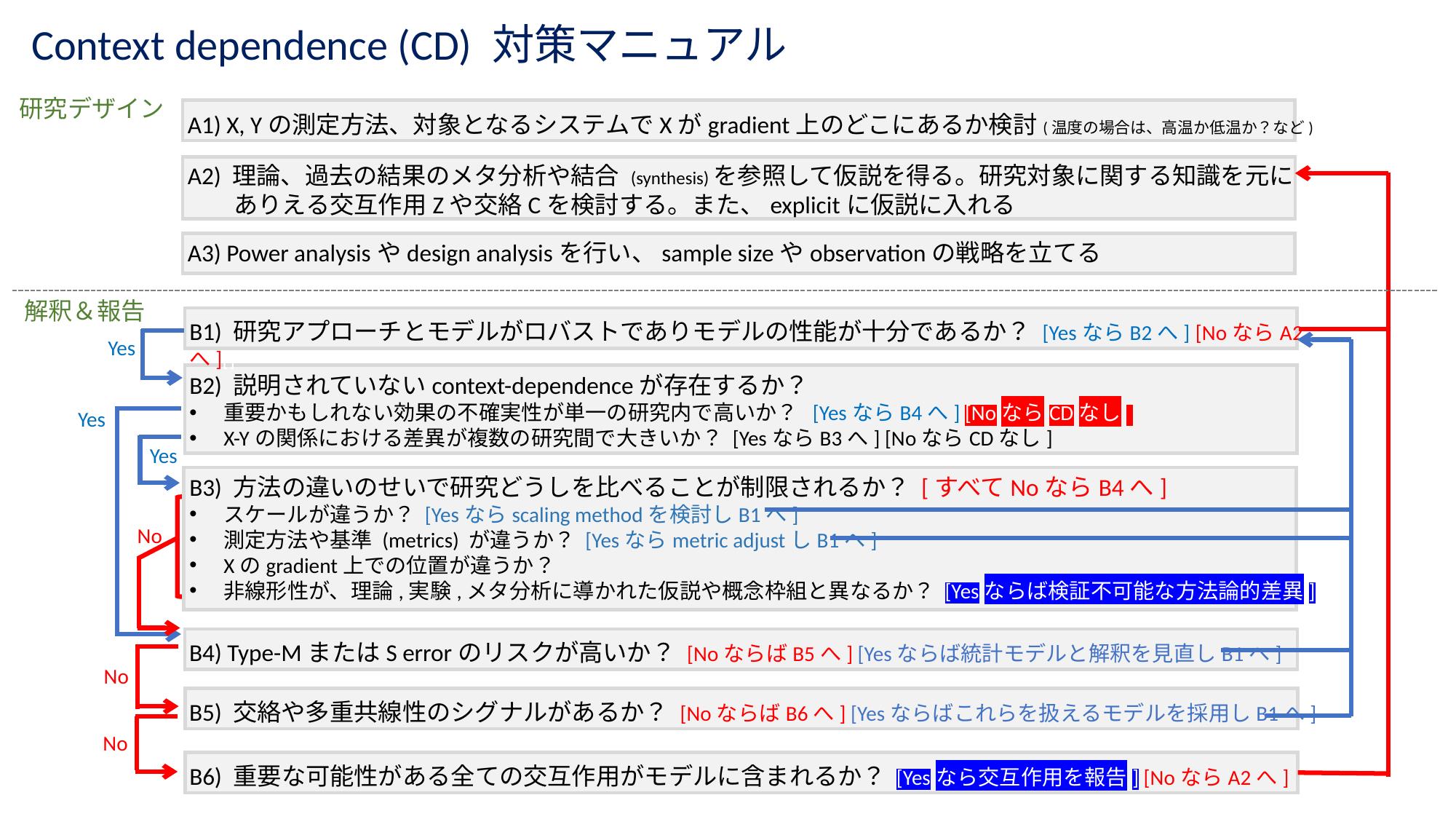

Context dependence (CD) 対策マニュアル
研究デザイン

A1) X, Yの測定方法、対象となるシステムでXがgradient上のどこにあるか検討(温度の場合は、高温か低温か？など)

A2) 理論、過去の結果のメタ分析や結合 (synthesis)を参照して仮説を得る。研究対象に関する知識を元に
   　ありえる交互作用Zや交絡Cを検討する。また、explicitに仮説に入れる

A3) Power analysisやdesign analysisを行い、sample sizeやobservationの戦略を立てる

解釈＆報告

B1) 研究アプローチとモデルがロバストでありモデルの性能が十分であるか？ [YesならB2へ] [NoならA2へ][]
Yes
B2) 説明されていないcontext-dependenceが存在するか？
重要かもしれない効果の不確実性が単一の研究内で高いか？  [YesならB4へ] [NoならCDなし]
X-Yの関係における差異が複数の研究間で大きいか？ [YesならB3へ] [NoならCDなし]

Yes
Yes
B3) 方法の違いのせいで研究どうしを比べることが制限されるか？ [すべてNoならB4へ]
スケールが違うか？ [Yesならscaling methodを検討しB1へ]
測定方法や基準 (metrics) が違うか？ [Yesならmetric adjustしB1へ]
Xのgradient上での位置が違うか？
非線形性が、理論,実験,メタ分析に導かれた仮説や概念枠組と異なるか？ [Yesならば検証不可能な方法論的差異]

No

B4) Type-MまたはS errorのリスクが高いか？ [NoならばB5へ] [Yesならば統計モデルと解釈を見直しB1へ]
No

B5) 交絡や多重共線性のシグナルがあるか？ [NoならばB6へ] [Yesならばこれらを扱えるモデルを採用しB1へ]
No

B6) 重要な可能性がある全ての交互作用がモデルに含まれるか？ [Yesなら交互作用を報告] [NoならA2へ]